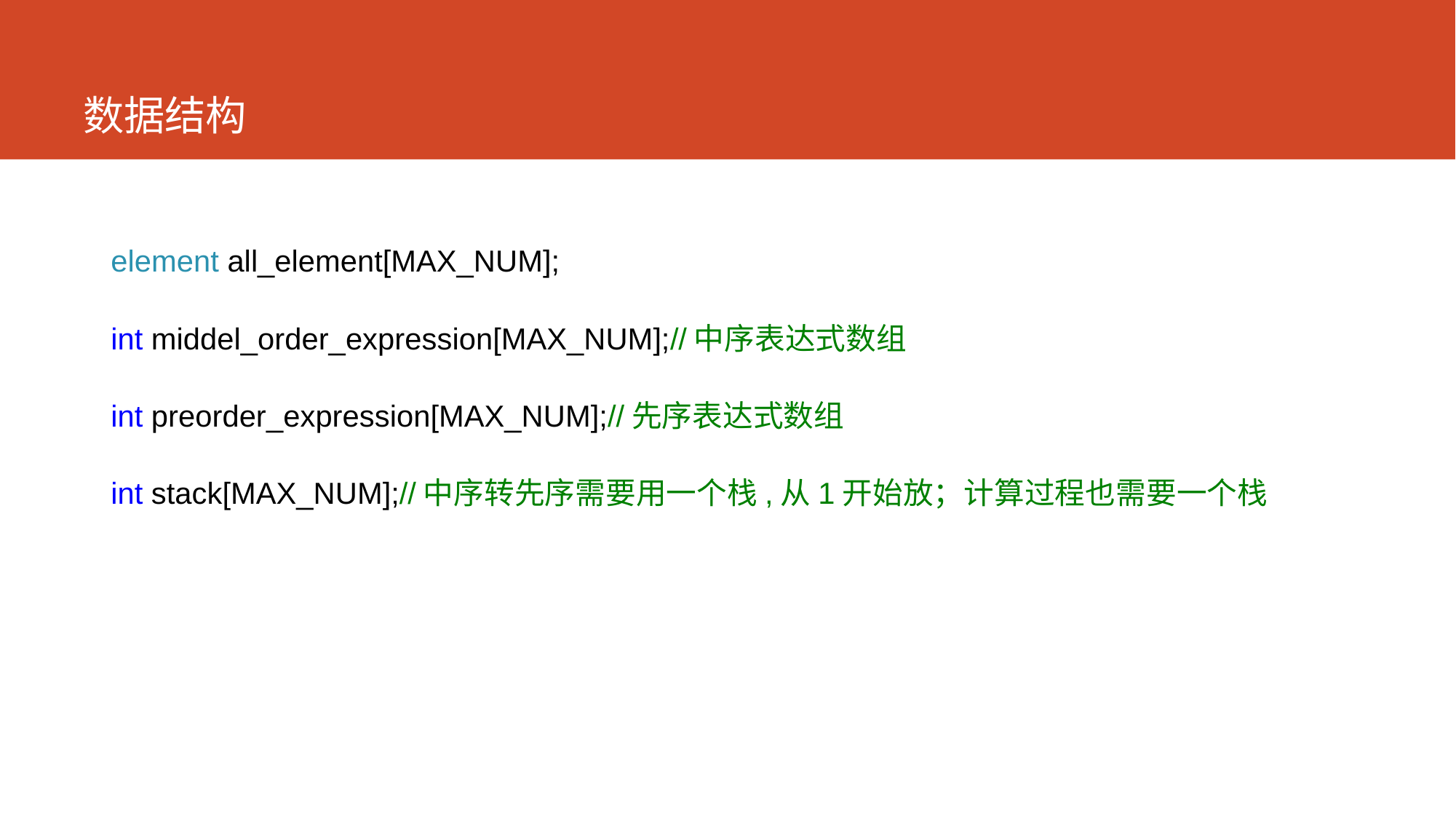

# 数据结构
element all_element[MAX_NUM];
int middel_order_expression[MAX_NUM];//中序表达式数组
int preorder_expression[MAX_NUM];//先序表达式数组
int stack[MAX_NUM];//中序转先序需要用一个栈,从1开始放；计算过程也需要一个栈